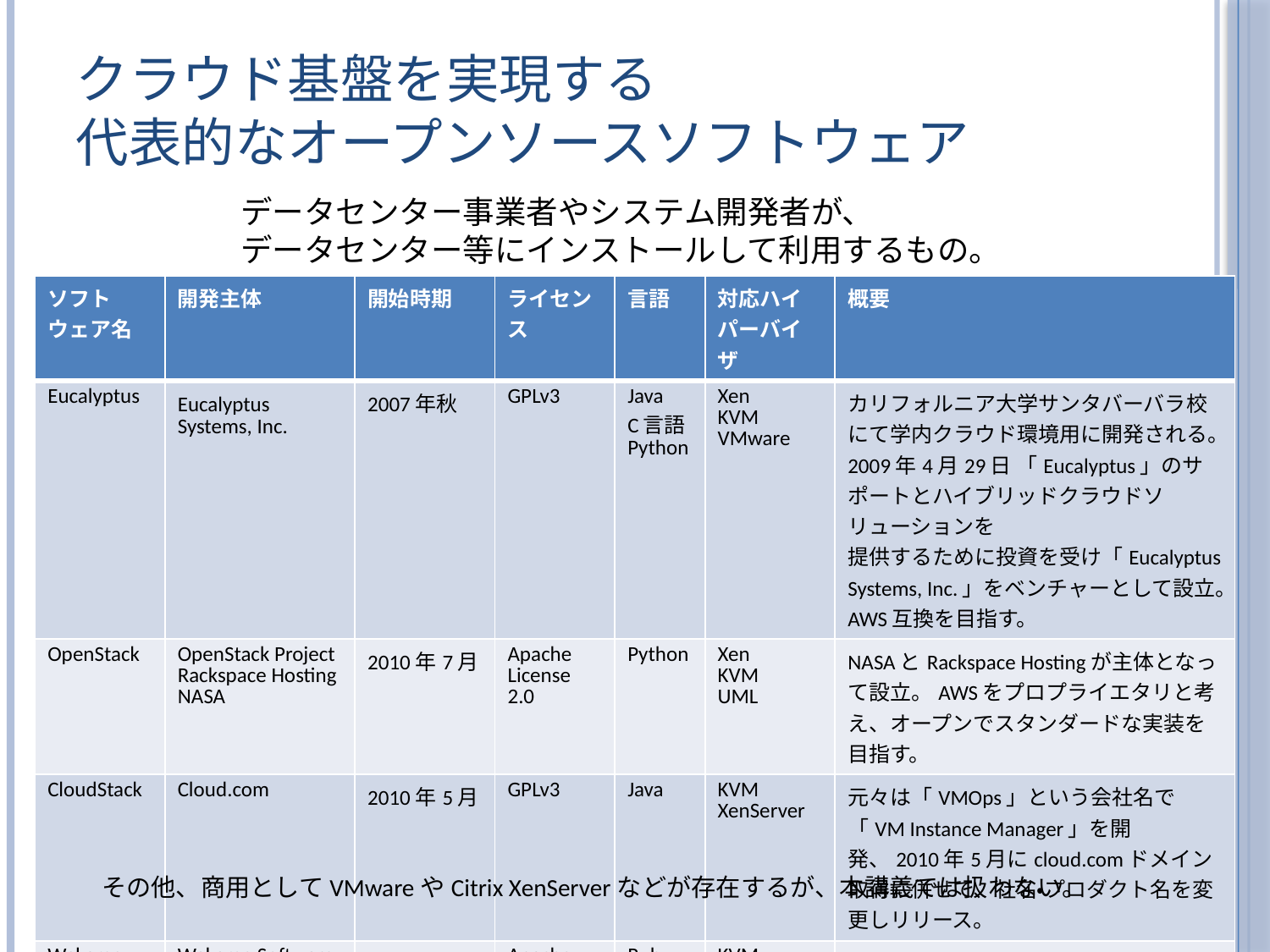

# クラウド基盤を実現する 代表的なオープンソースソフトウェア
データセンター事業者やシステム開発者が、
データセンター等にインストールして利用するもの。
| ソフトウェア名 | 開発主体 | 開始時期 | ライセンス | 言語 | 対応ハイパーバイザ | 概要 |
| --- | --- | --- | --- | --- | --- | --- |
| Eucalyptus | Eucalyptus　Systems, Inc. | 2007年秋 | GPLv3 | Java C言語 Python | Xen KVM VMware | カリフォルニア大学サンタバーバラ校にて学内クラウド環境用に開発される。 2009年4月29日 「Eucalyptus」のサポートとハイブリッドクラウドソリューションを 提供するために投資を受け「Eucalyptus Systems, Inc.」をベンチャーとして設立。 AWS互換を目指す。 |
| OpenStack | OpenStack Project Rackspace Hosting NASA | 2010年7月 | Apache License 2.0 | Python | Xen KVM UML | NASAとRackspace Hostingが主体となって設立。AWSをプロプライエタリと考え、オープンでスタンダードな実装を目指す。 |
| CloudStack | Cloud.com | 2010年5月 | GPLv3 | Java | KVM XenServer | 元々は「VMOps」という会社名で「VM Instance Manager」を開発、2010年5月にcloud.comドメイン取得に併せて、社名・プロダクト名を変更しリリース。 |
| Wakame-vdc | Wakame Software Foundation | 2009年11月 | Apache License 2.0 | Ruby | KVM | 株式会社あくしゅが社内で利用していたものを公開。開発者にとって巨大な単一のコンピュータを、データセンタ事業者にとって業務の完全自動化を目指す。 |
14
その他、商用としてVMwareやCitrix XenServerなどが存在するが、本講義では扱わない。